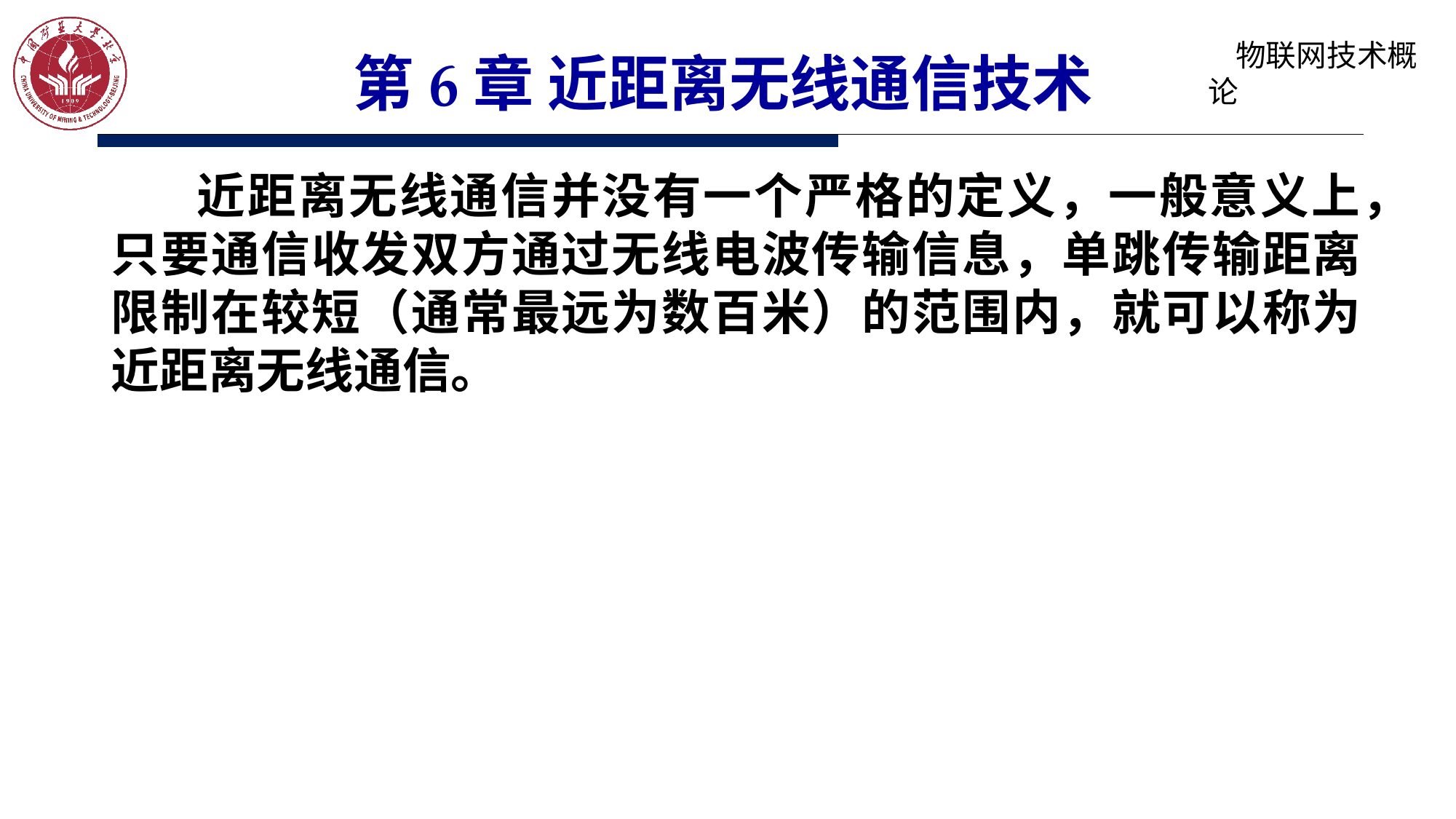

# 第6章 近距离无线通信技术
近距离无线通信并没有一个严格的定义，一般意义上，只要通信收发双方通过无线电波传输信息，单跳传输距离限制在较短（通常最远为数百米）的范围内，就可以称为近距离无线通信。